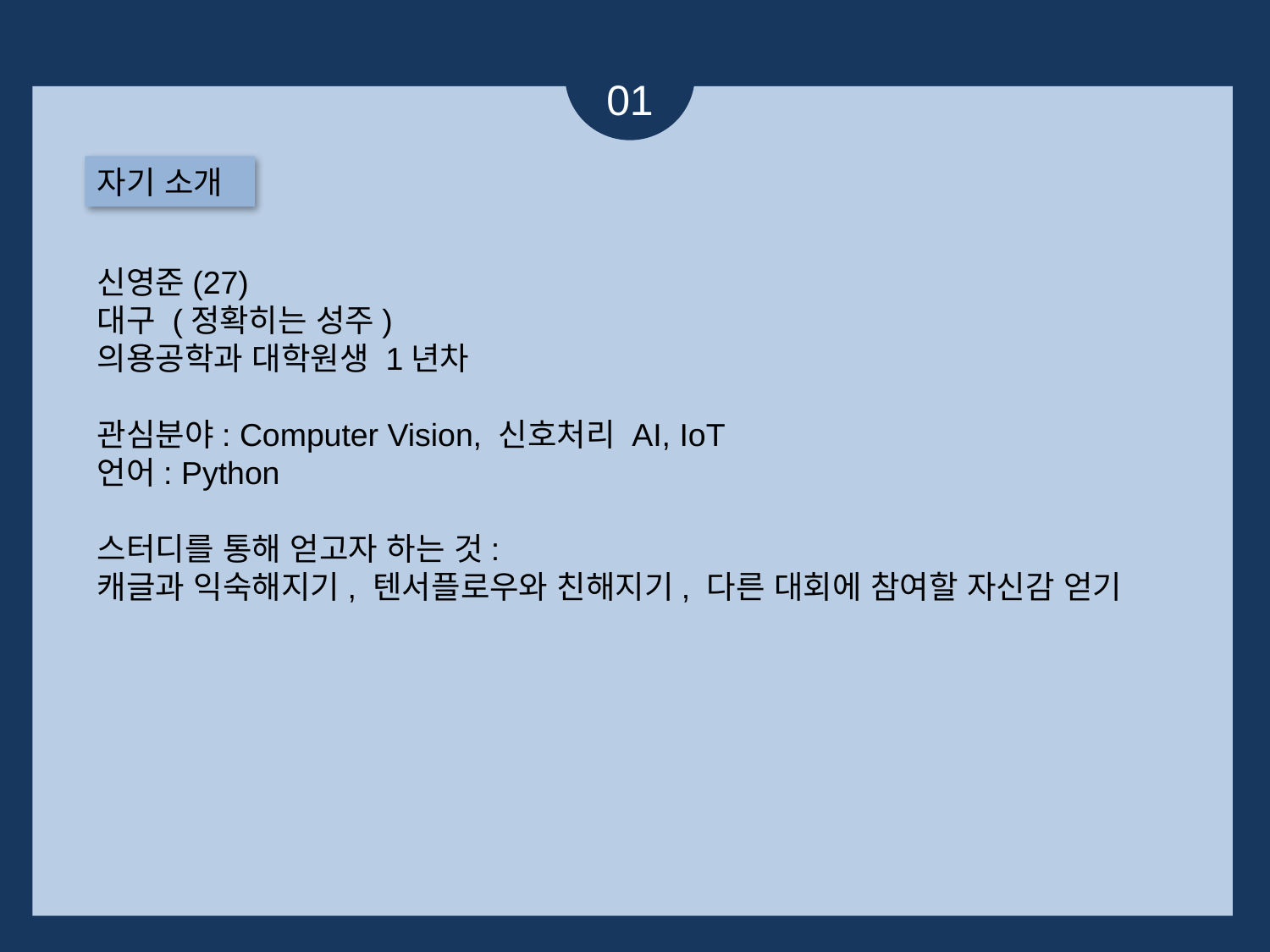

01

자기 소개
신영준(27)
대구 (정확히는 성주)
의용공학과 대학원생 1년차

관심분야: Computer Vision, 신호처리 AI, IoT
언어: Python

스터디를 통해 얻고자 하는 것:
캐글과 익숙해지기, 텐서플로우와 친해지기, 다른 대회에 참여할 자신감 얻기